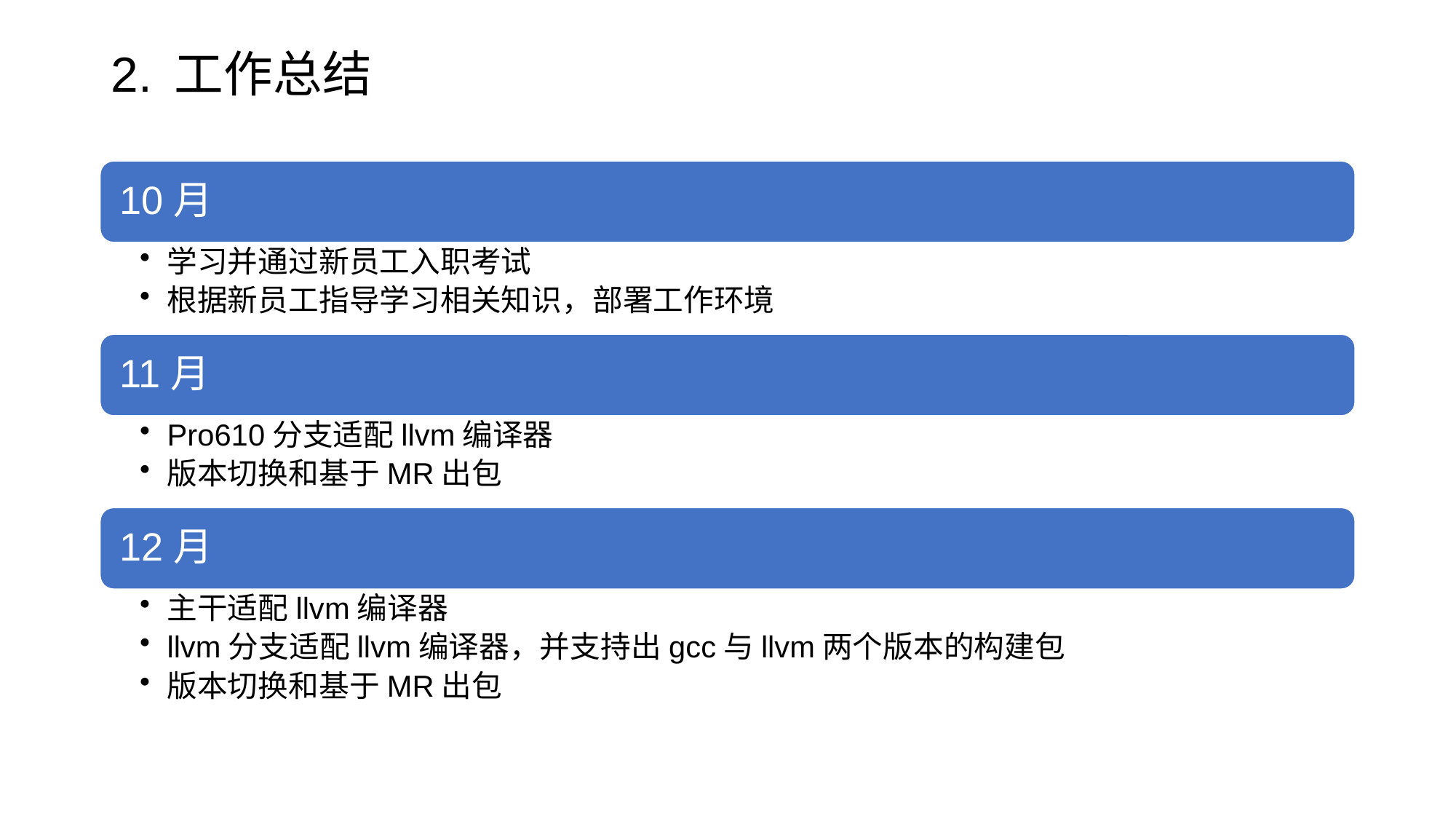

# 2. 工作总结
10月
学习并通过新员工入职考试
根据新员工指导学习相关知识，部署工作环境
11月
Pro610分支适配llvm编译器
版本切换和基于MR出包
12月
主干适配llvm编译器
llvm分支适配llvm编译器，并支持出gcc与llvm两个版本的构建包
版本切换和基于MR出包